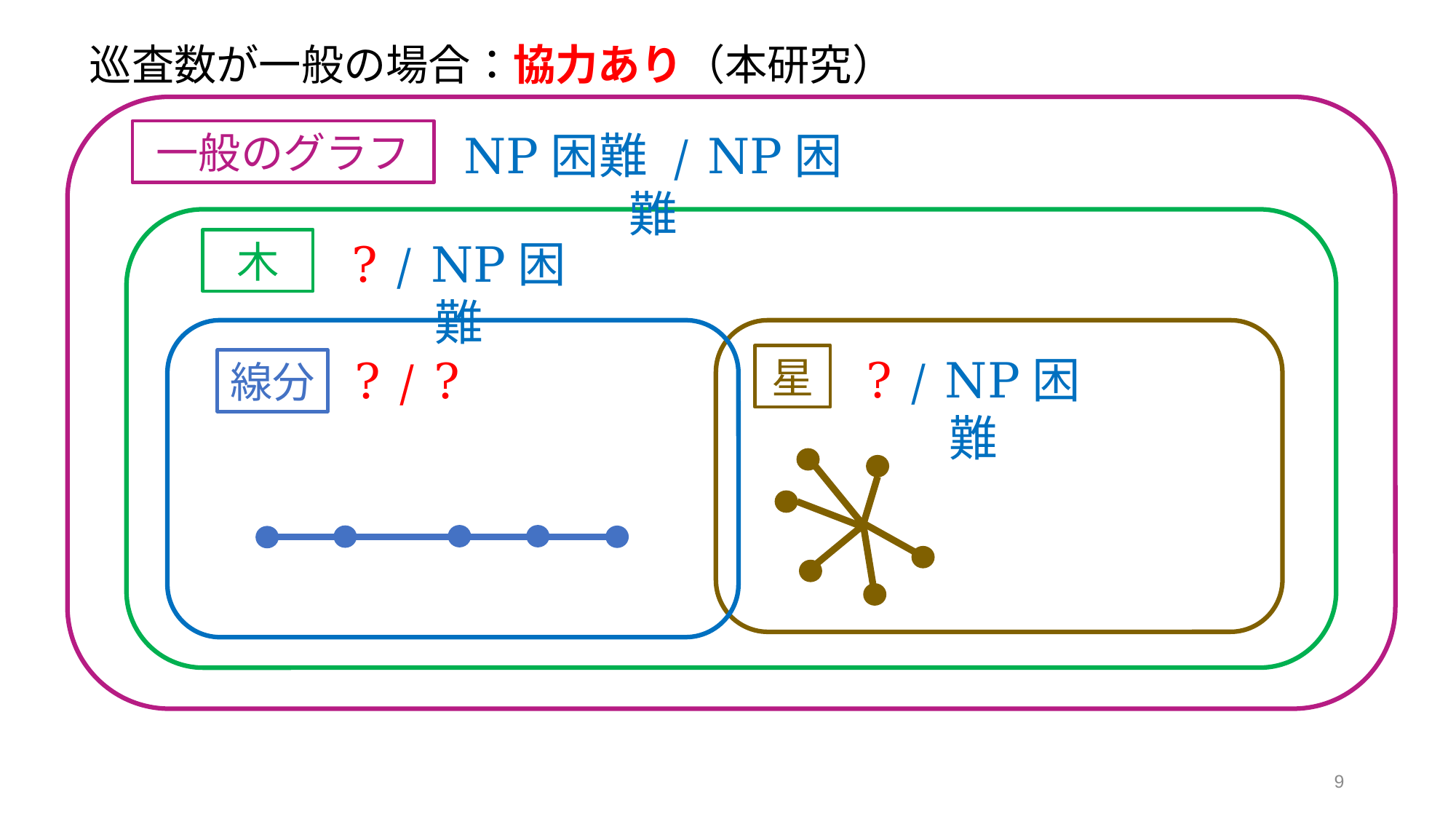

巡査数が一般の場合：協力あり（本研究）

一般のグラフ
NP困難 / NP困難

木
? / NP困難

? / NP困難
? / ?
星
線分

9